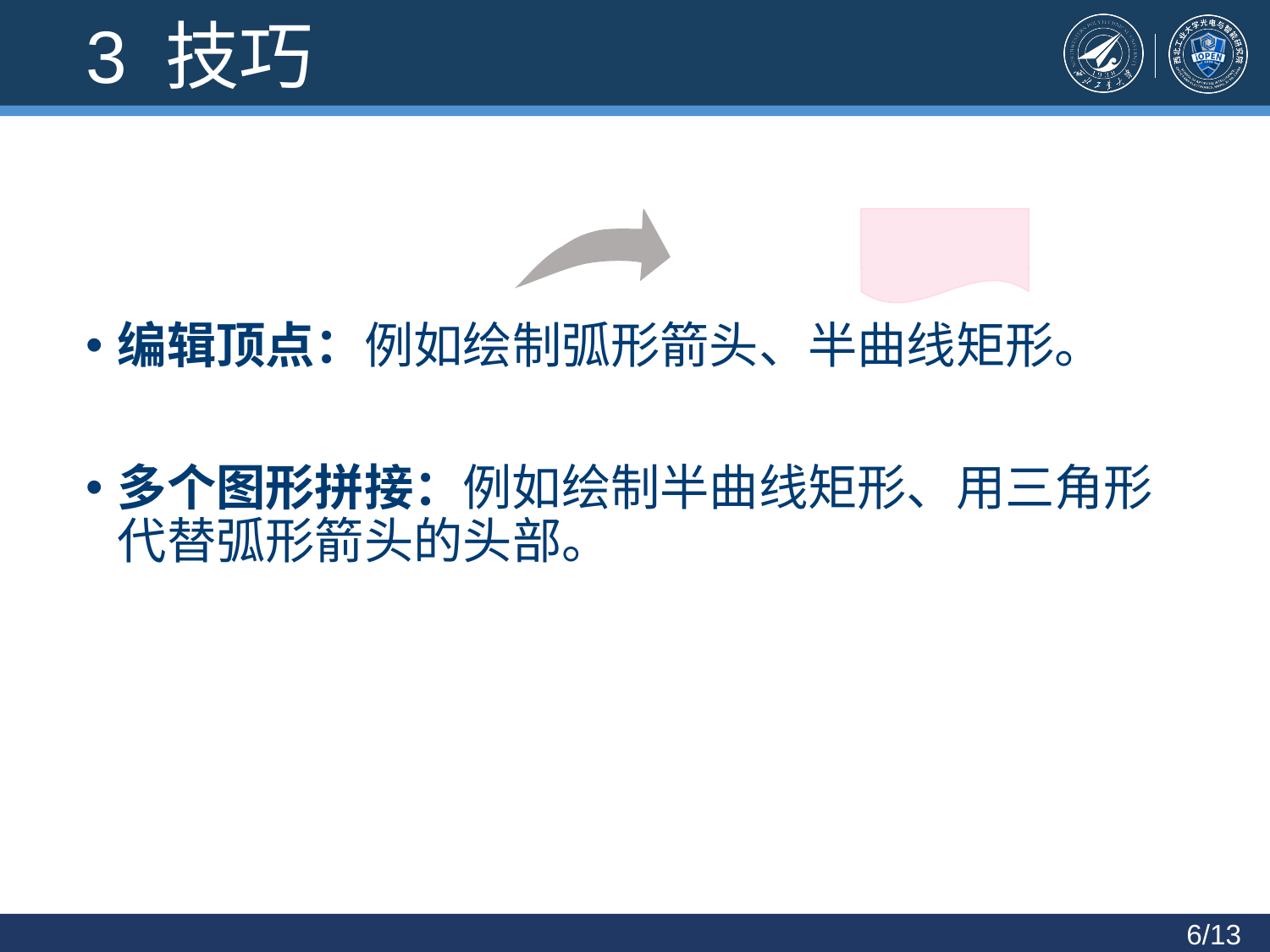

3 技巧

编辑顶点：例如绘制弧形箭头、半曲线矩形。

多个图形拼接：例如绘制半曲线矩形、用三角形代替弧形箭头的头部。
6/13